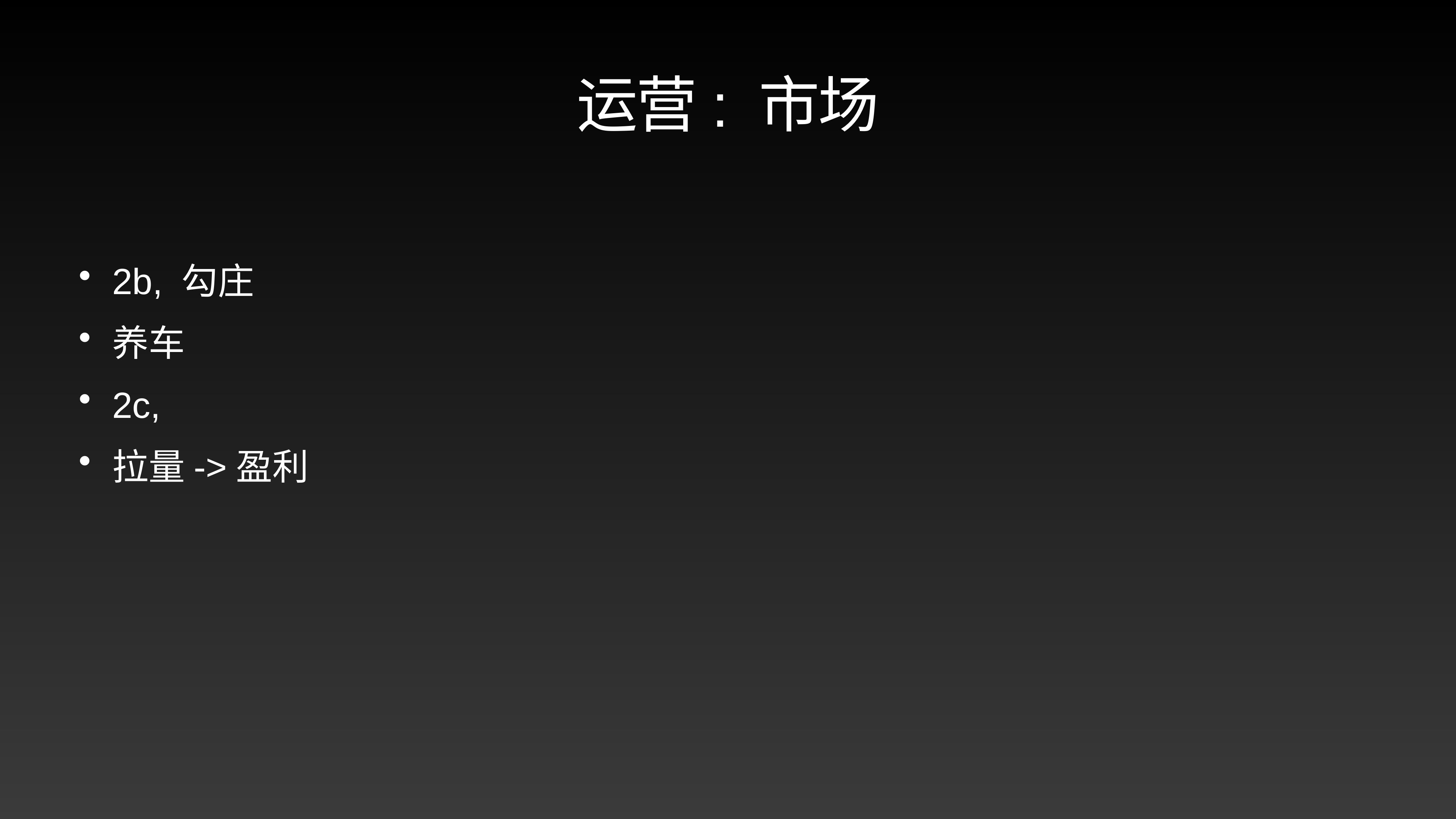

# 运营: 市场

2b, 勾庄
养车
2c,
拉量->盈利